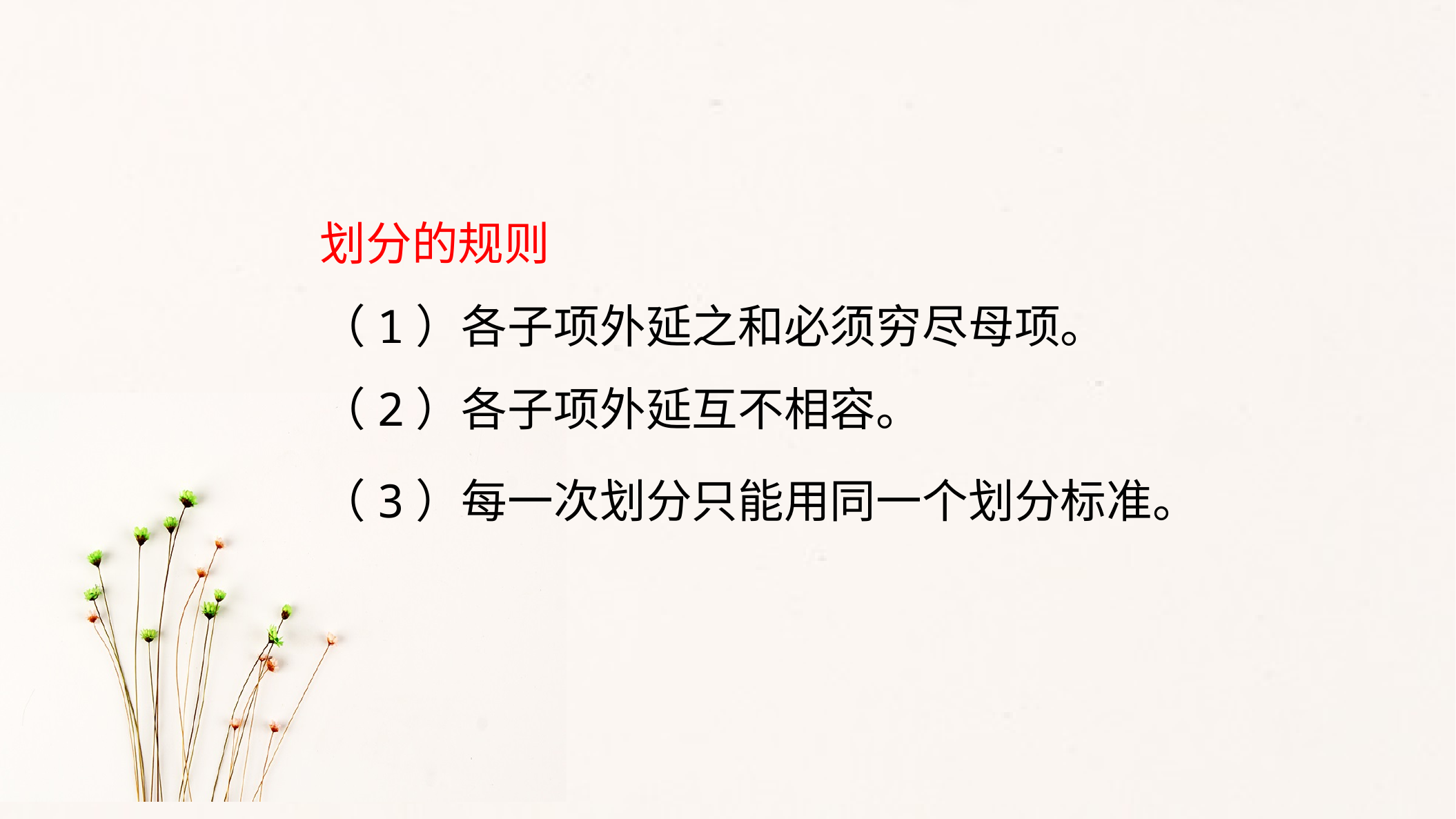

划分的规则
（1）各子项外延之和必须穷尽母项。
（2）各子项外延互不相容。
（3）每一次划分只能用同一个划分标准。